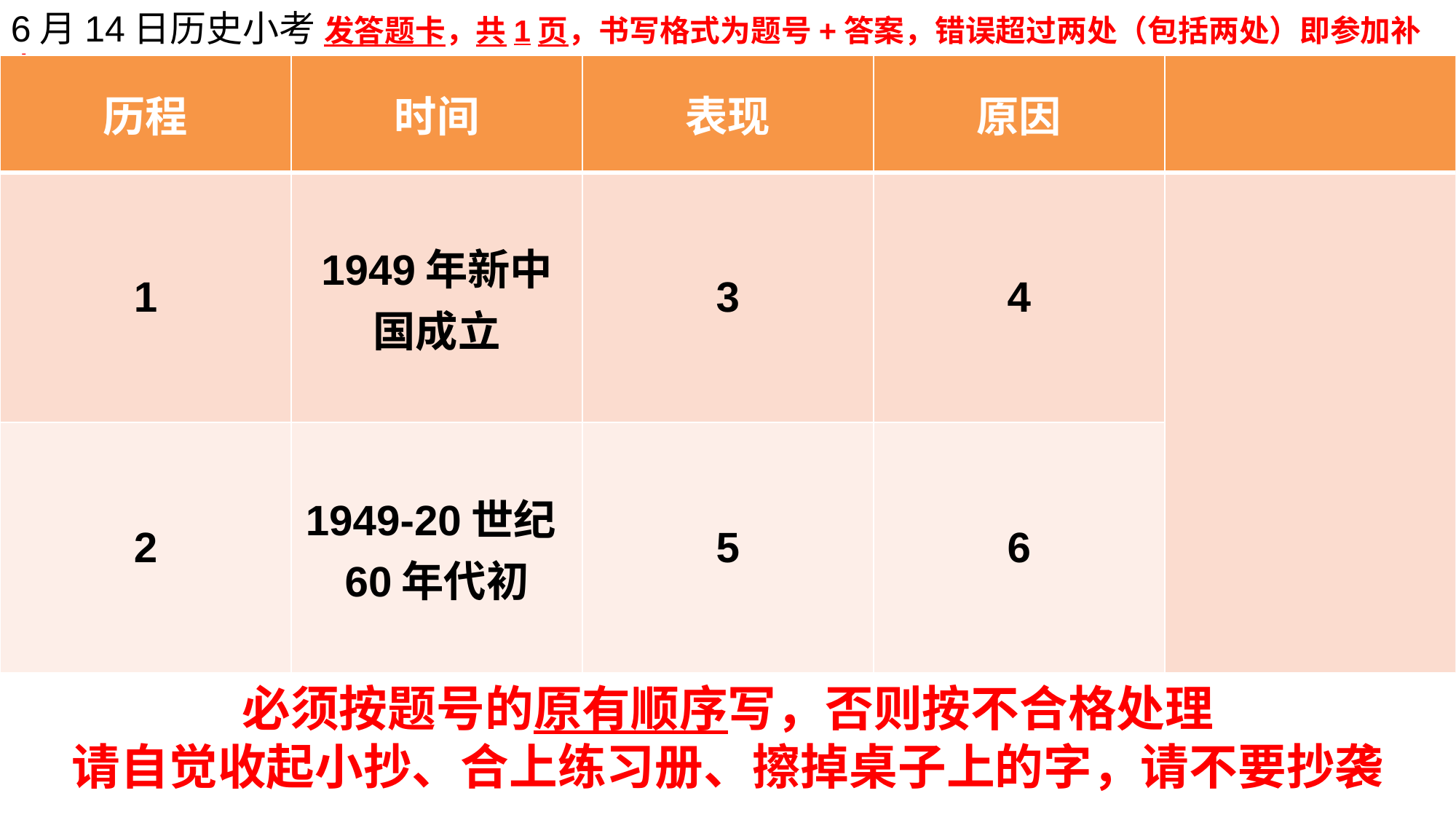

6月14日历史小考 发答题卡，共1页，书写格式为题号+答案，错误超过两处（包括两处）即参加补考
| 历程 | 时间 | 表现 | 原因 |  |
| --- | --- | --- | --- | --- |
| 1 | 1949年新中国成立 | 3 | 4 |  |
| 2 | 1949-20世纪60年代初 | 5 | 6 |  |
必须按题号的原有顺序写，否则按不合格处理
请自觉收起小抄、合上练习册、擦掉桌子上的字，请不要抄袭